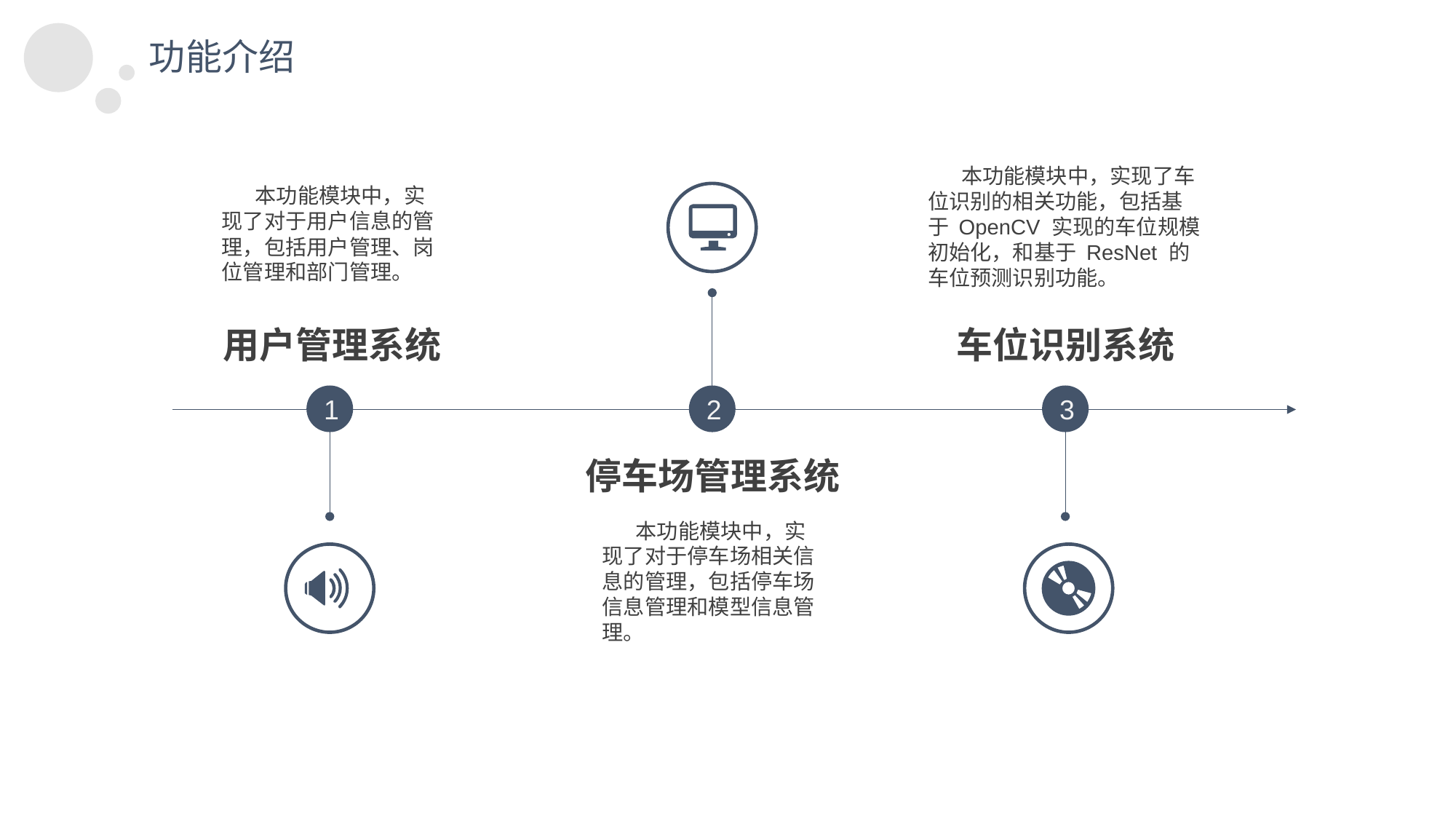

功能介绍
      本功能模块中，实现了车位识别的相关功能，包括基于 OpenCV 实现的车位规模初始化，和基于 ResNet 的车位预测识别功能。
      本功能模块中，实现了对于用户信息的管理，包括用户管理、岗位管理和部门管理。

用户管理系统
车位识别系统
2
3
1
停车场管理系统
      本功能模块中，实现了对于停车场相关信息的管理，包括停车场信息管理和模型信息管理。